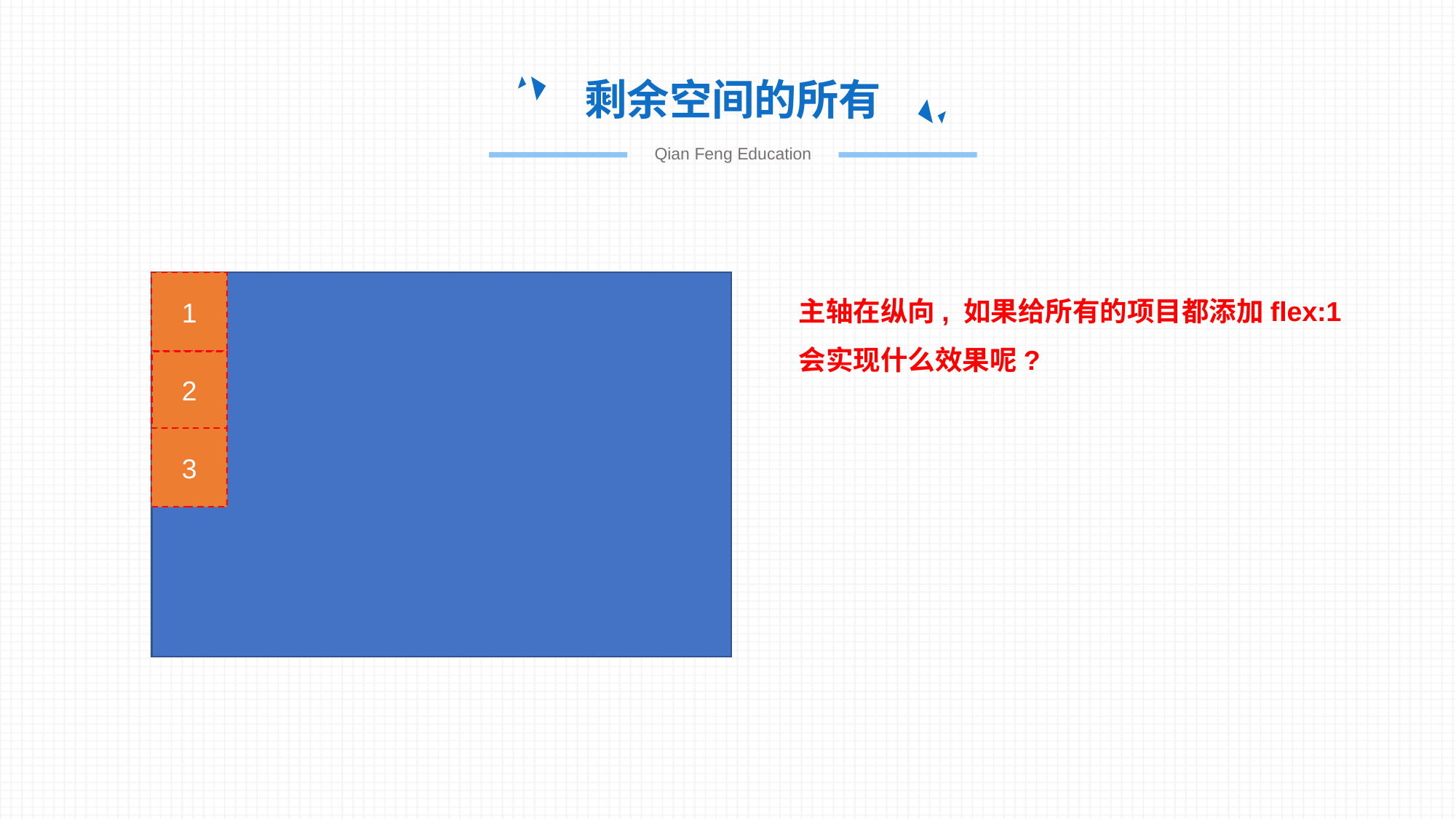

剩余空间的所有

Qian Feng Education

主轴在纵向, 如果给所有的项目都添加flex:1
会实现什么效果呢?
1
2
3